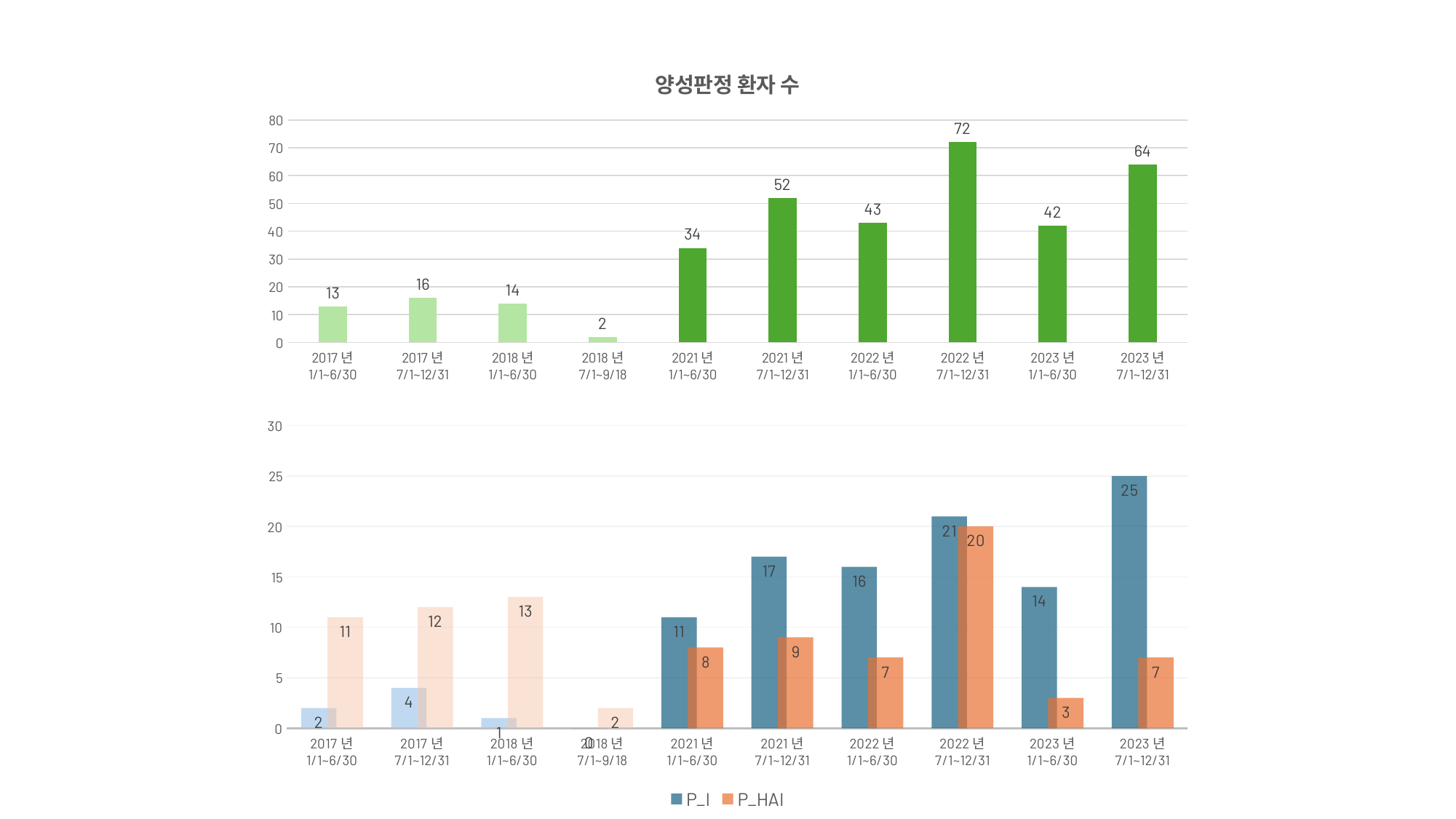

### Chart:

| Category | 양성판정 환자 수 |
|---|---|
| 2017년 1/1~6/30 | 13.0 |
| 2017년 7/1~12/31 | 16.0 |
| 2018년 1/1~6/30 | 14.0 |
| 2018년 7/1~9/18 | 2.0 |
| 2021년 1/1~6/30 | 34.0 |
| 2021년 7/1~12/31 | 52.0 |
| 2022년 1/1~6/30 | 43.0 |
| 2022년 7/1~12/31 | 72.0 |
| 2023년 1/1~6/30 | 42.0 |
| 2023년 7/1~12/31 | 64.0 |

### Chart

| Category | P_I | P_HAI |
|---|---|---|
| 2017년 1/1~6/30 | 2.0 | 11.0 |
| 2017년 7/1~12/31 | 4.0 | 12.0 |
| 2018년 1/1~6/30 | 1.0 | 13.0 |
| 2018년 7/1~9/18 | 0.0 | 2.0 |
| 2021년 1/1~6/30 | 11.0 | 8.0 |
| 2021년 7/1~12/31 | 17.0 | 9.0 |
| 2022년 1/1~6/30 | 16.0 | 7.0 |
| 2022년 7/1~12/31 | 21.0 | 20.0 |
| 2023년 1/1~6/30 | 14.0 | 3.0 |
| 2023년 7/1~12/31 | 25.0 | 7.0 |